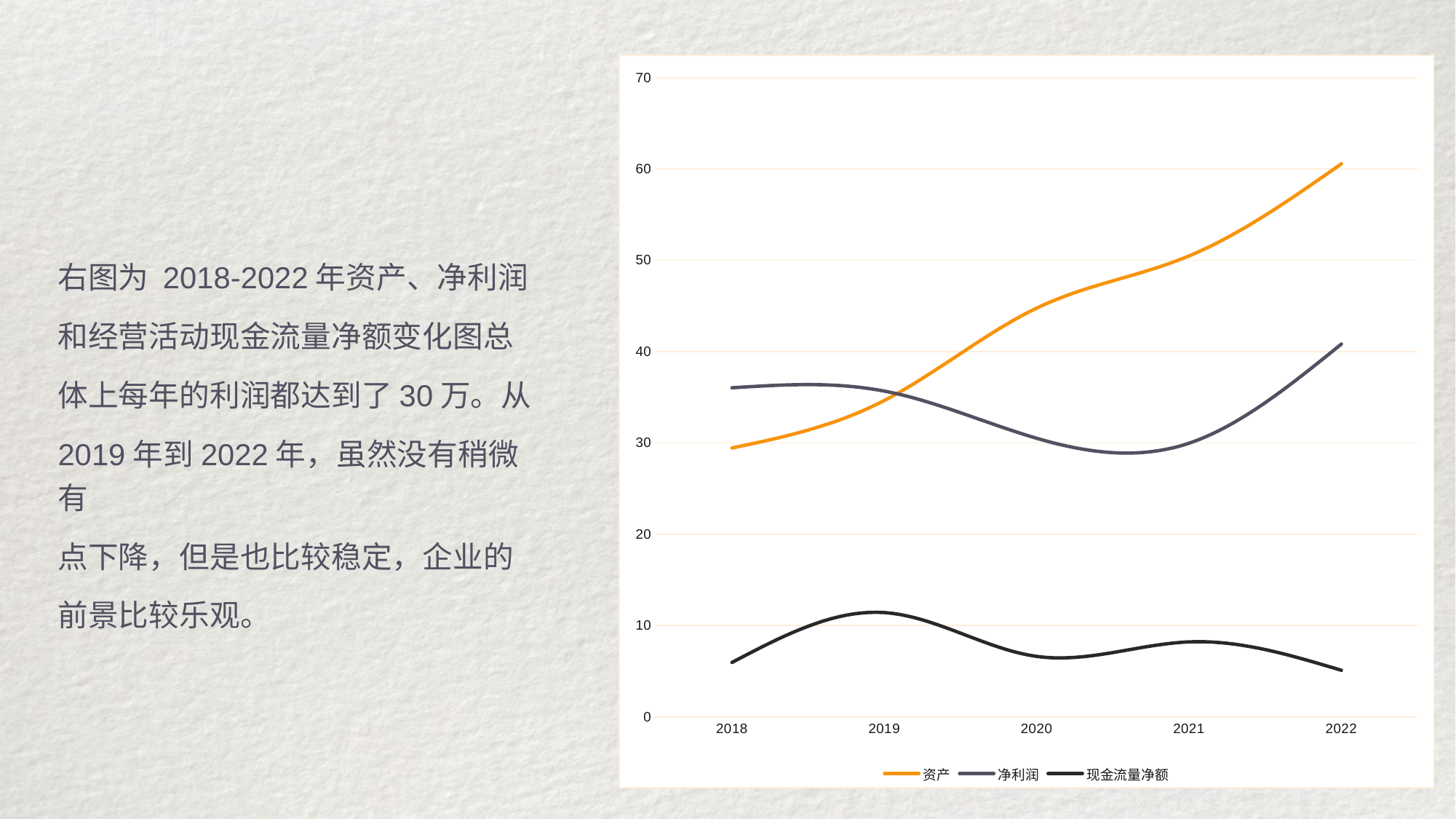

### Chart

| Category | 资产 | 净利润 | 现金流量净额 |
|---|---|---|---|
| 2018 | 29.45 | 36.04 | 5.96 |
| 2019 | 34.65 | 35.68 | 11.42 |
| 2020 | 44.77 | 30.51 | 6.62 |
| 2021 | 50.48 | 29.97 | 8.21 |
| 2022 | 60.57 | 40.83 | 5.1 |
右图为 2018-2022年资产、净利润
和经营活动现金流量净额变化图总
体上每年的利润都达到了30万。从
2019年到2022年，虽然没有稍微有
点下降，但是也比较稳定，企业的
前景比较乐观。